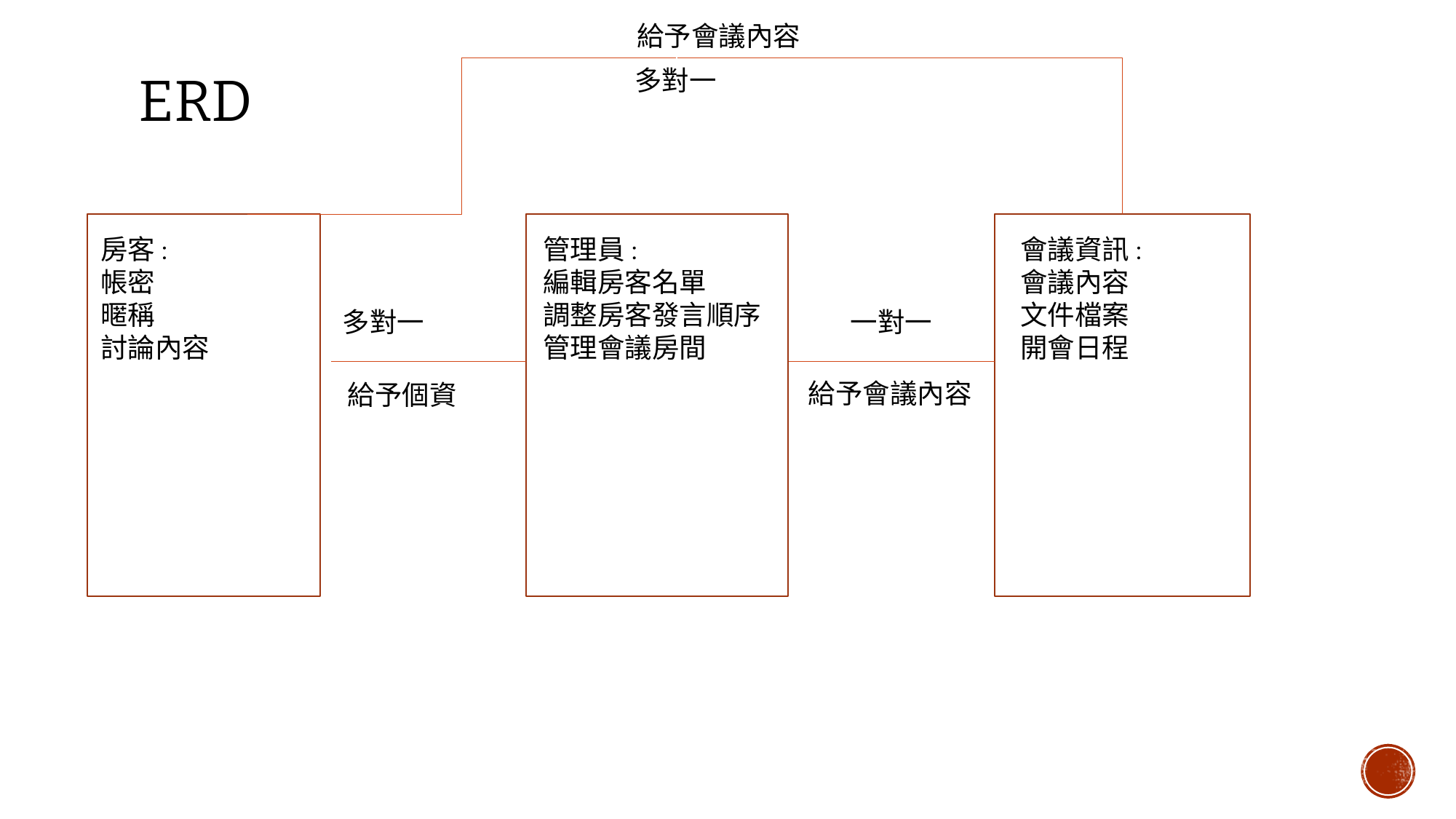

給予會議內容
多對一
# ERD

房客:
帳密
暱稱
討論內容

管理員:
編輯房客名單
調整房客發言順序
管理會議房間

會議資訊:
會議內容
文件檔案
開會日程

多對一
一對一
給予會議內容
給予個資